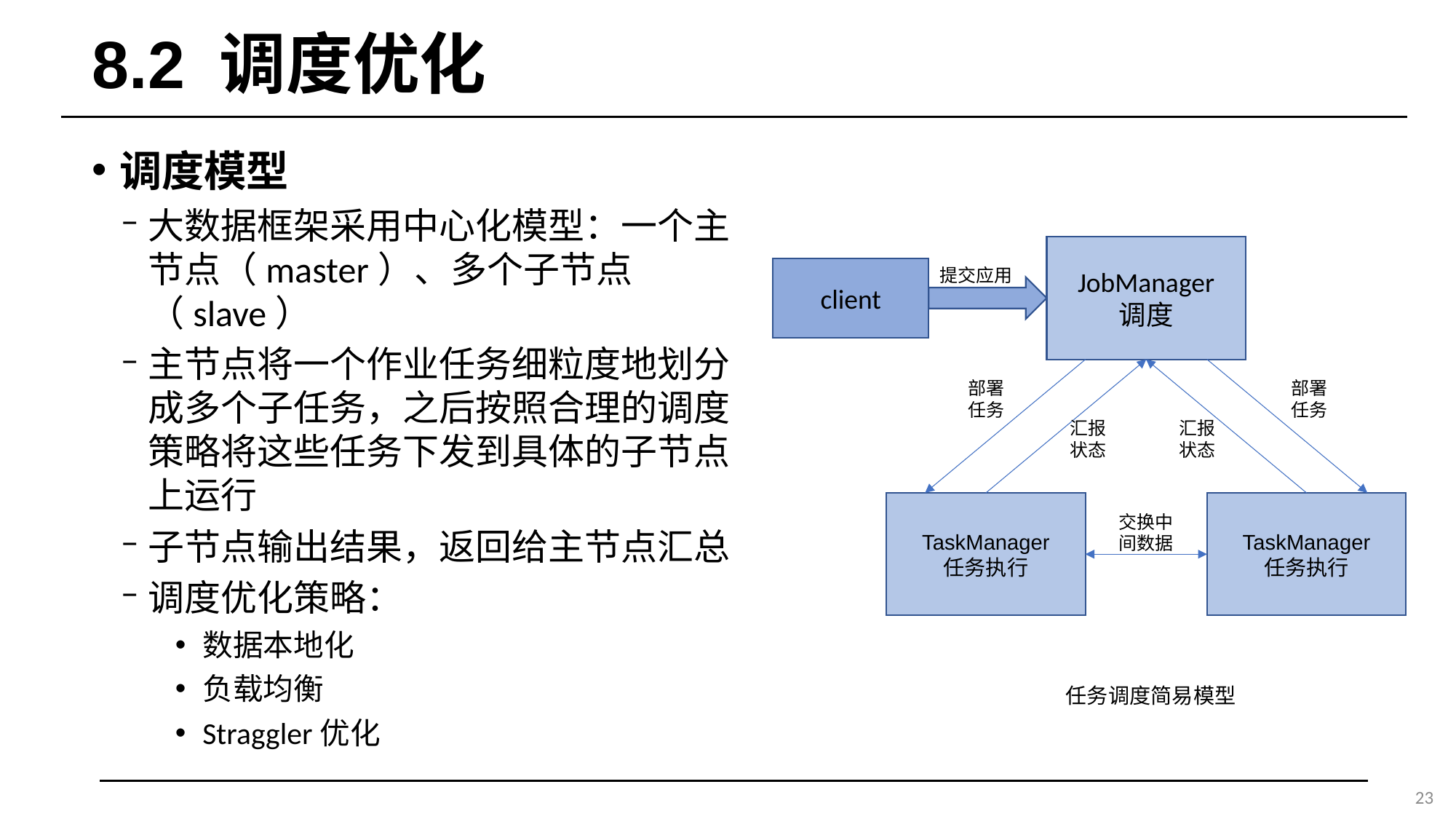

# 8.2 调度优化
调度模型
大数据框架采用中心化模型：一个主节点（master）、多个子节点（slave）
主节点将一个作业任务细粒度地划分成多个子任务，之后按照合理的调度策略将这些任务下发到具体的子节点上运行
子节点输出结果，返回给主节点汇总
调度优化策略：
数据本地化
负载均衡
Straggler优化

JobManager
调度
client
提交应用

部署
任务
部署
任务
汇报
状态
汇报
状态
TaskManager
任务执行
TaskManager
任务执行
交换中
间数据
任务调度简易模型
23